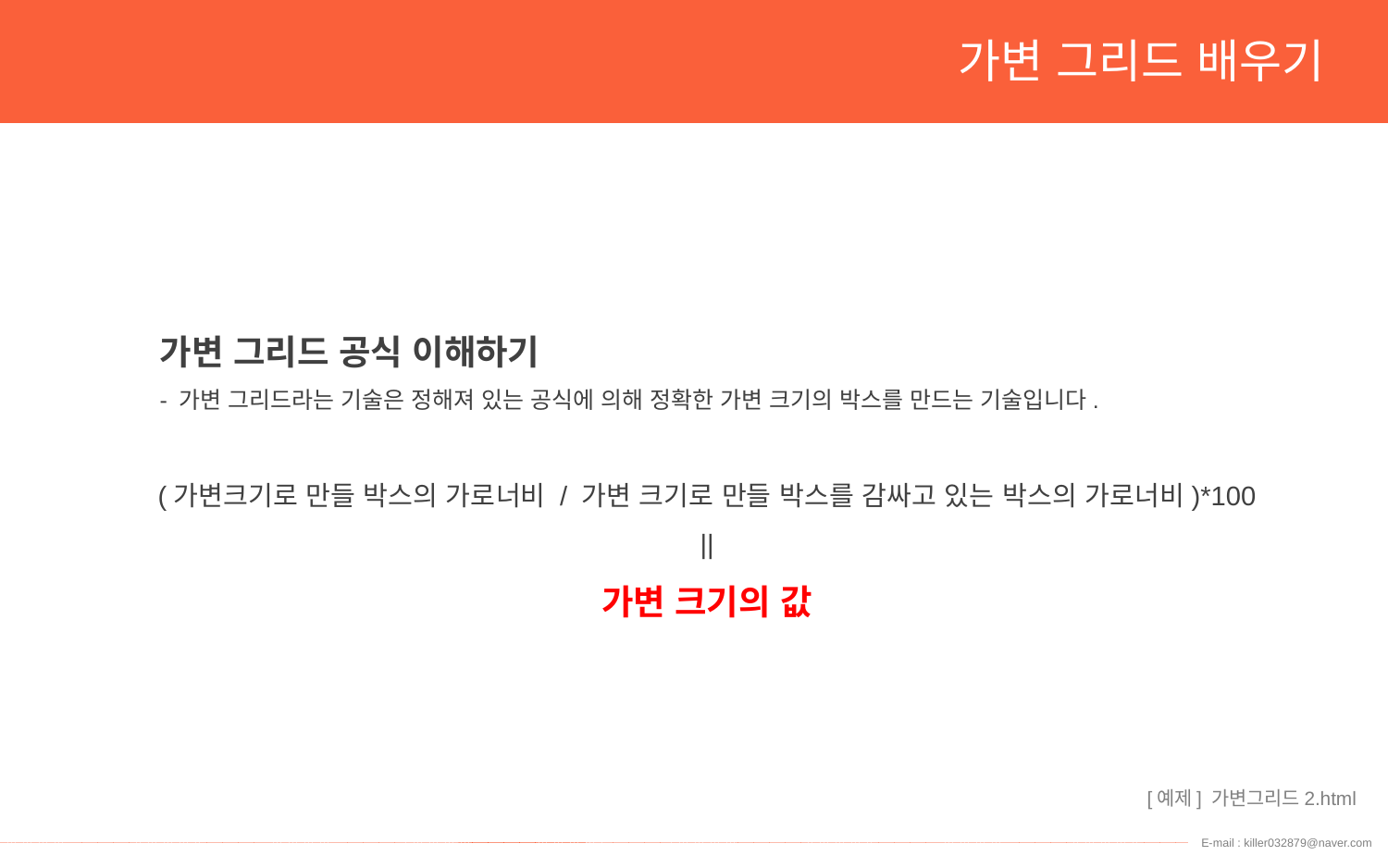

가변 그리드 배우기
가변 그리드 공식 이해하기
- 가변 그리드라는 기술은 정해져 있는 공식에 의해 정확한 가변 크기의 박스를 만드는 기술입니다.
(가변크기로 만들 박스의 가로너비 / 가변 크기로 만들 박스를 감싸고 있는 박스의 가로너비)*100
||
가변 크기의 값
[예제] 가변그리드2.html